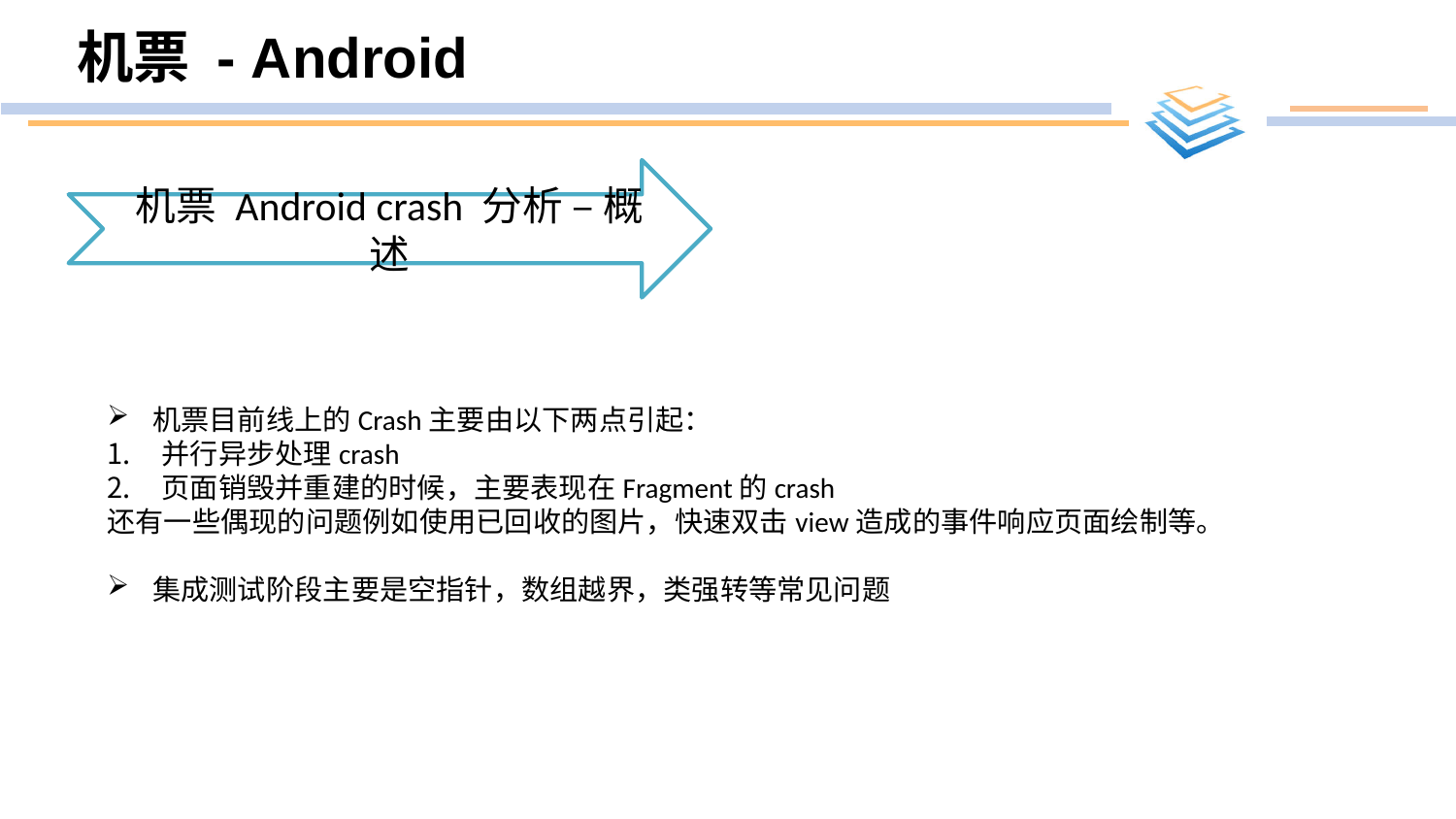

# 机票 - Android
机票 Android crash 分析 – 概述

机票目前线上的Crash主要由以下两点引起：
并行异步处理crash
页面销毁并重建的时候，主要表现在Fragment的crash
还有一些偶现的问题例如使用已回收的图片，快速双击view造成的事件响应页面绘制等。

集成测试阶段主要是空指针，数组越界，类强转等常见问题